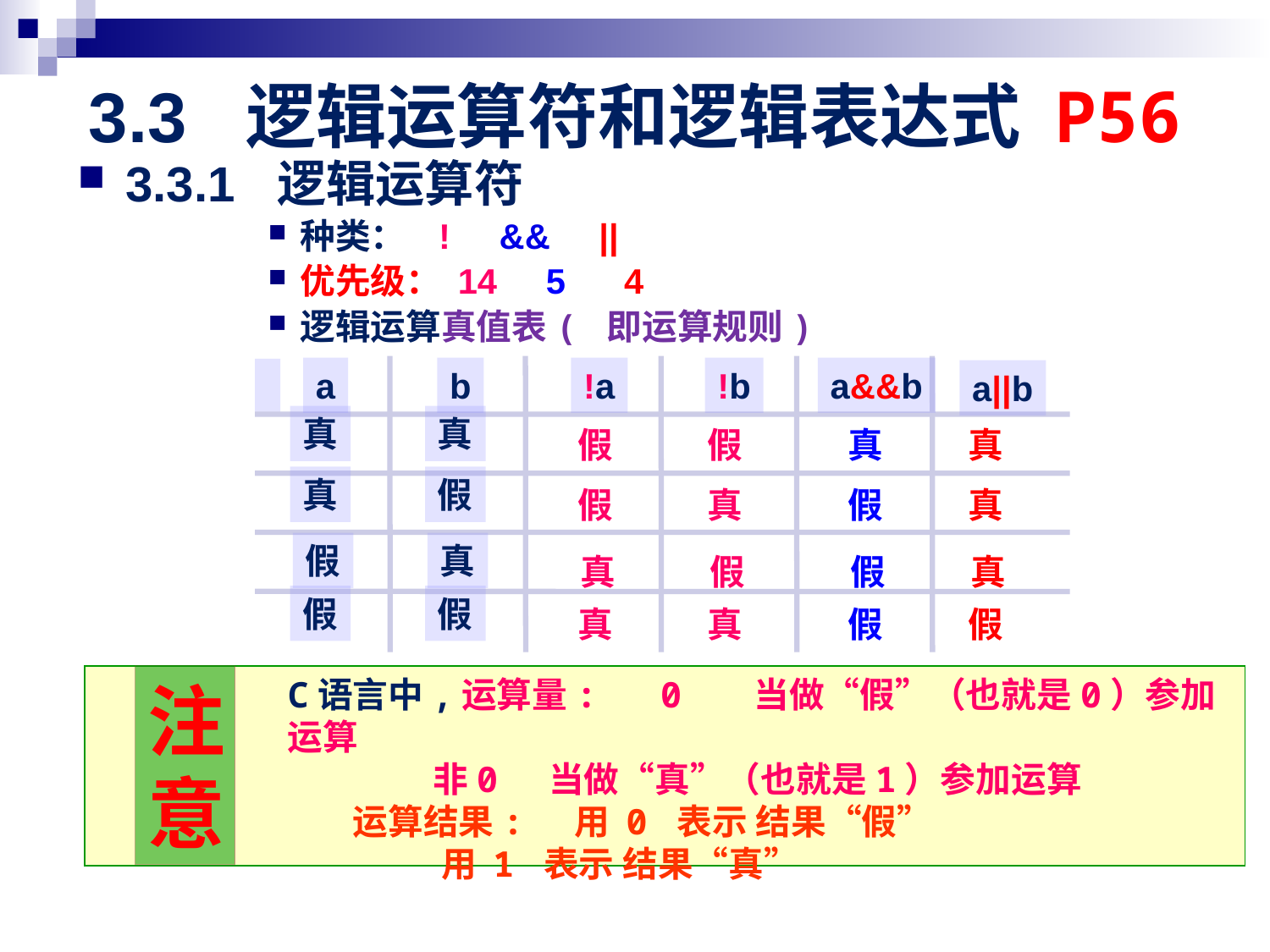

# 3.3 逻辑运算符和逻辑表达式 P56
3.3.1 逻辑运算符
种类：   !     &&     ||
优先级： 14     5      4
逻辑运算真值表( 即运算规则)

a
b
!a
!b
a&&b

a||b
真
真
真
假
假
真
假
假
假
假
真
真
假
真
假
真
真
假
假
假
真
真
真
假
C语言中,运算量:   0   当做“假”（也就是0）参加运算
                 非0  当做“真”（也就是1）参加运算
       运算结果:  用 0 表示 结果“假”
                  用 1 表示 结果“真”

注意
8